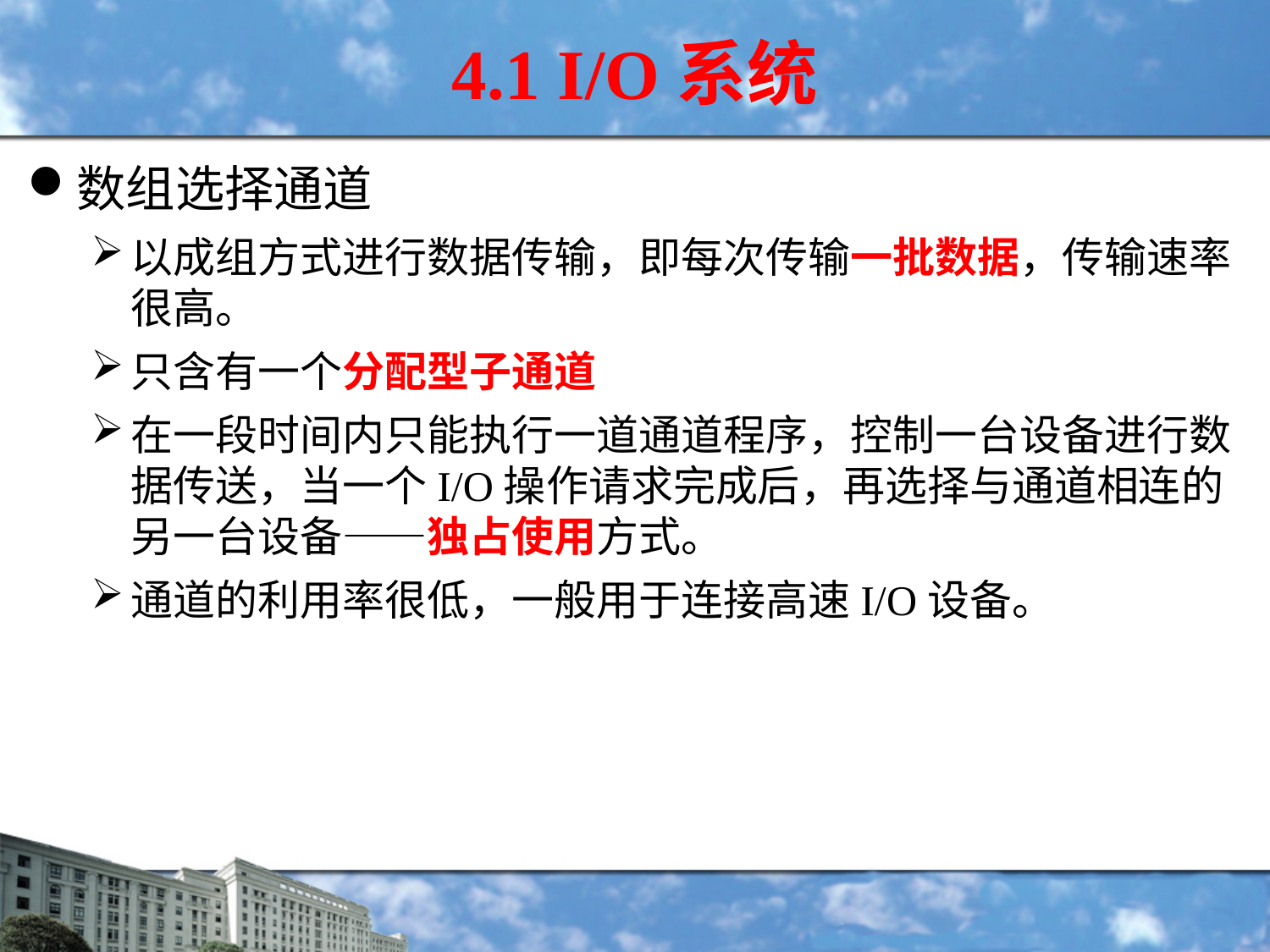

4.1 I/O系统
数组选择通道
以成组方式进行数据传输，即每次传输一批数据，传输速率很高。
只含有一个分配型子通道
在一段时间内只能执行一道通道程序，控制一台设备进行数据传送，当一个I/O操作请求完成后，再选择与通道相连的另一台设备——独占使用方式。
通道的利用率很低，一般用于连接高速I/O设备。